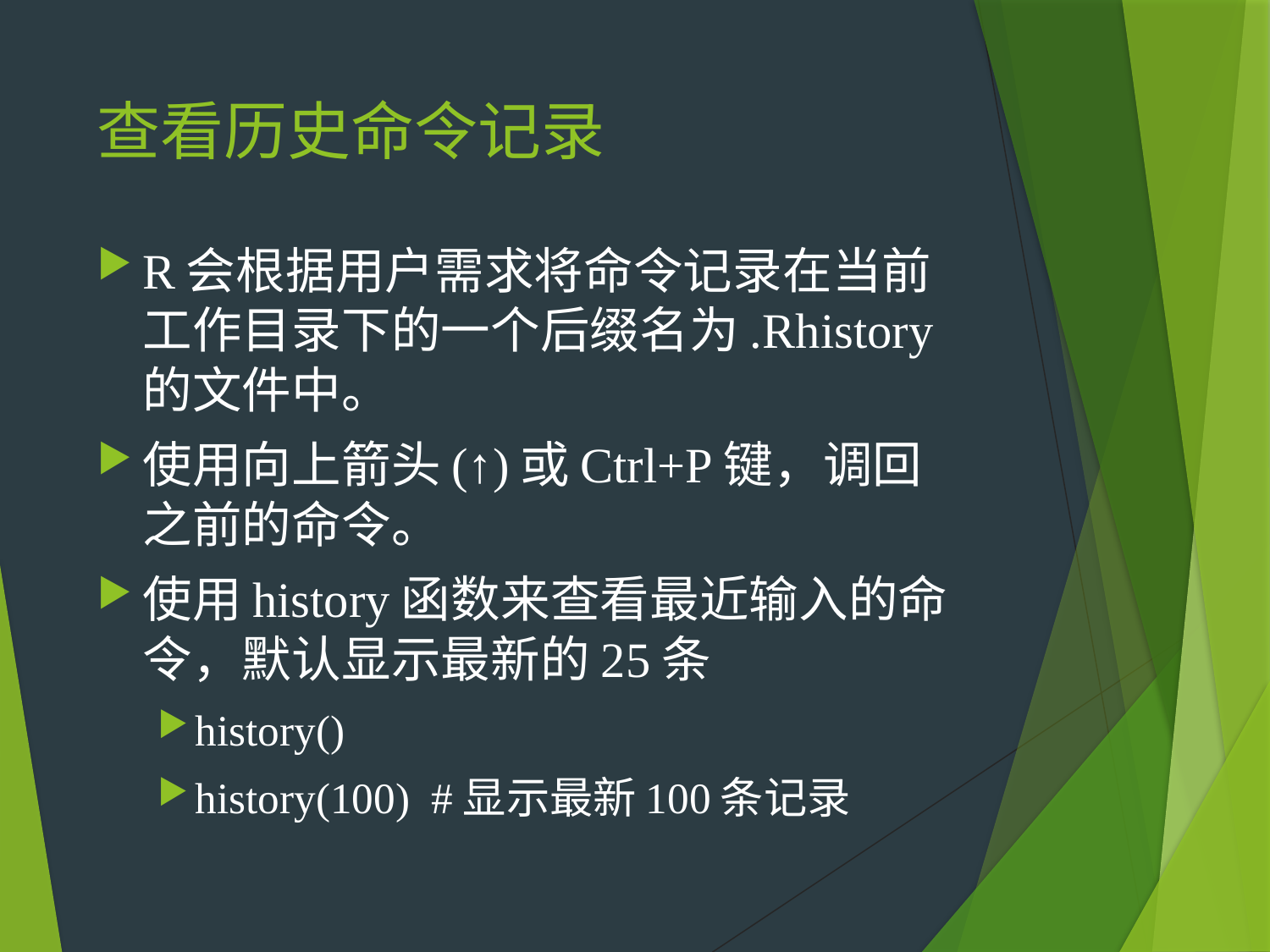

# 查看历史命令记录
R会根据用户需求将命令记录在当前工作目录下的一个后缀名为.Rhistory的文件中。
使用向上箭头(↑)或Ctrl+P键，调回之前的命令。
使用history函数来查看最近输入的命令，默认显示最新的25条
history()
history(100)  #显示最新100条记录